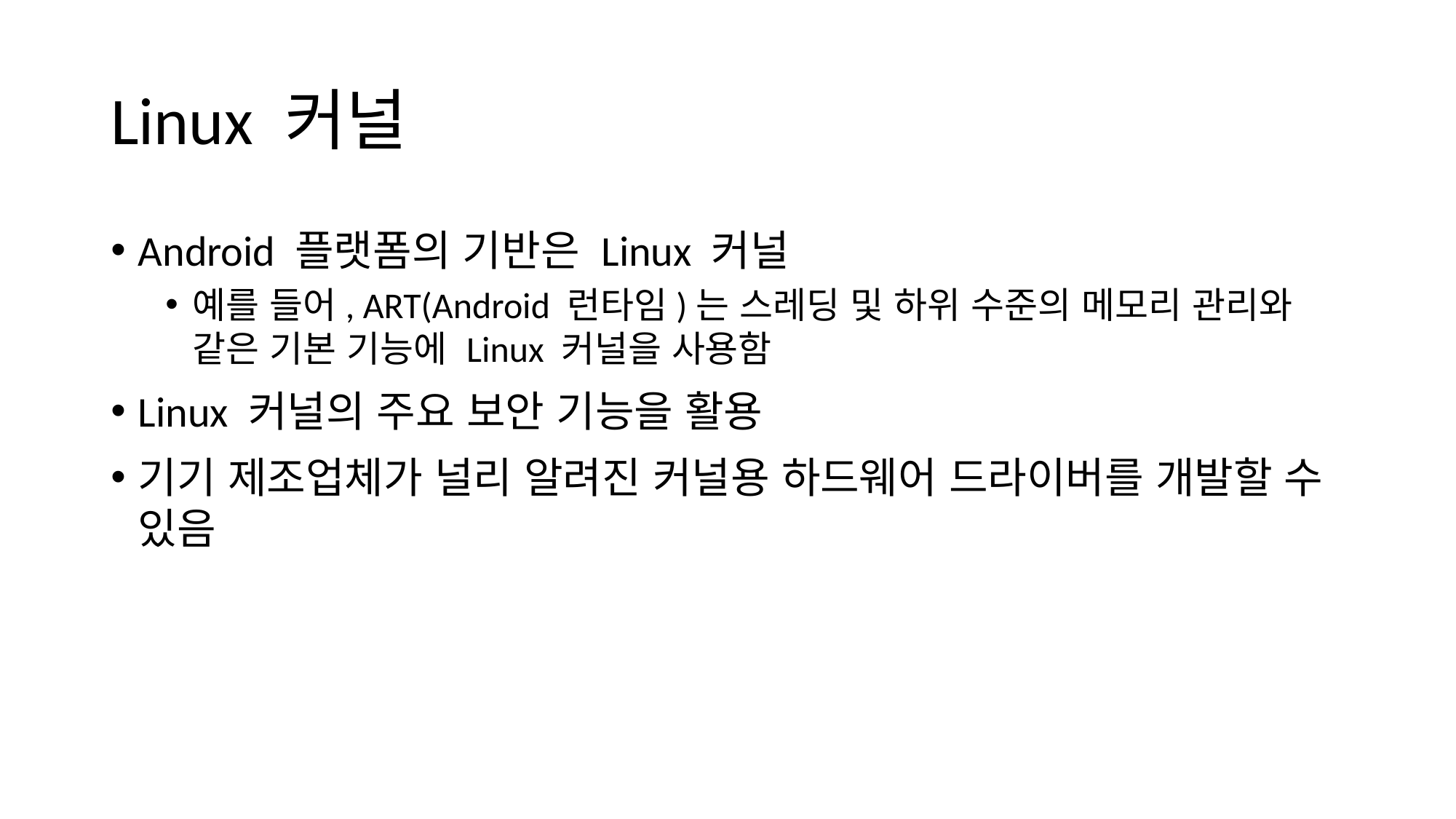

# Linux 커널
Android 플랫폼의 기반은 Linux 커널
예를 들어, ART(Android 런타임)는 스레딩 및 하위 수준의 메모리 관리와 같은 기본 기능에 Linux 커널을 사용함
Linux 커널의 주요 보안 기능을 활용
기기 제조업체가 널리 알려진 커널용 하드웨어 드라이버를 개발할 수 있음